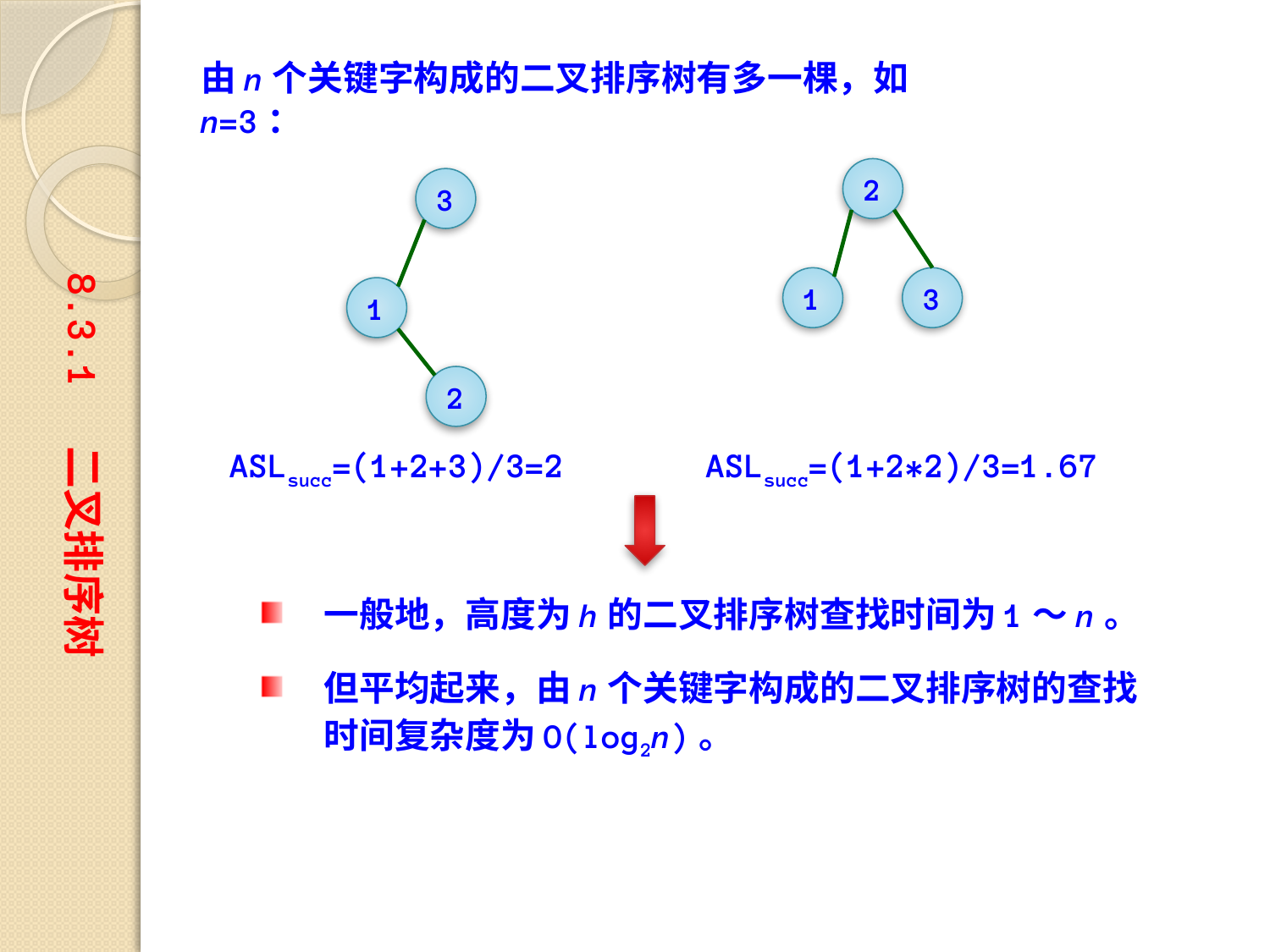

由n个关键字构成的二叉排序树有多一棵，如n=3：
2
3
1
3
1
2
ASLsucc=(1+2+3)/3=2
ASLsucc=(1+2*2)/3=1.67
8.3.1  二叉排序树

一般地，高度为h的二叉排序树查找时间为1～n。
但平均起来，由n个关键字构成的二叉排序树的查找时间复杂度为O(log2n)。